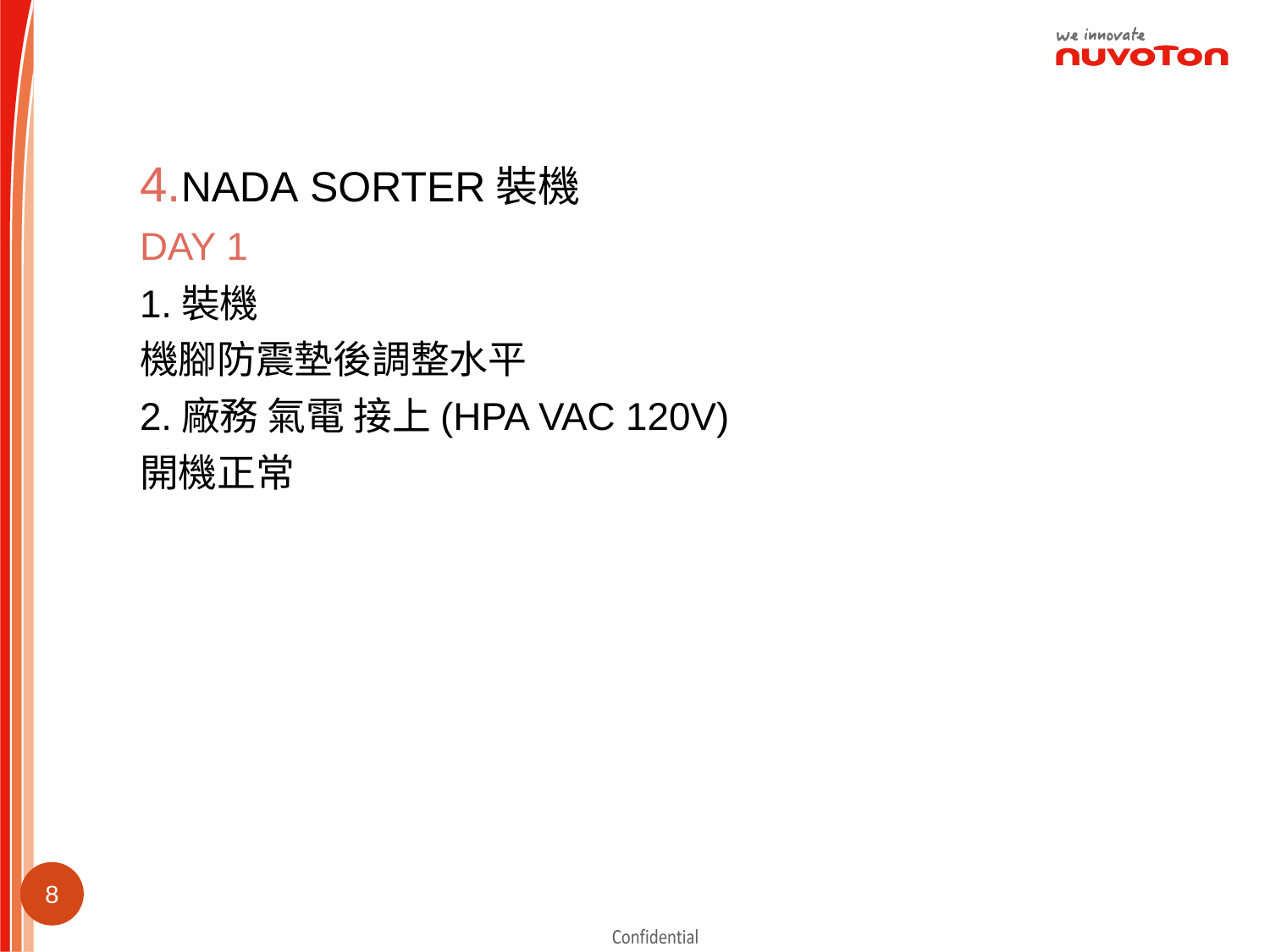

4.NADA SORTER裝機
DAY 1
1.裝機
機腳防震墊後調整水平
2.廠務 氣電 接上(HPA VAC 120V)
開機正常

8